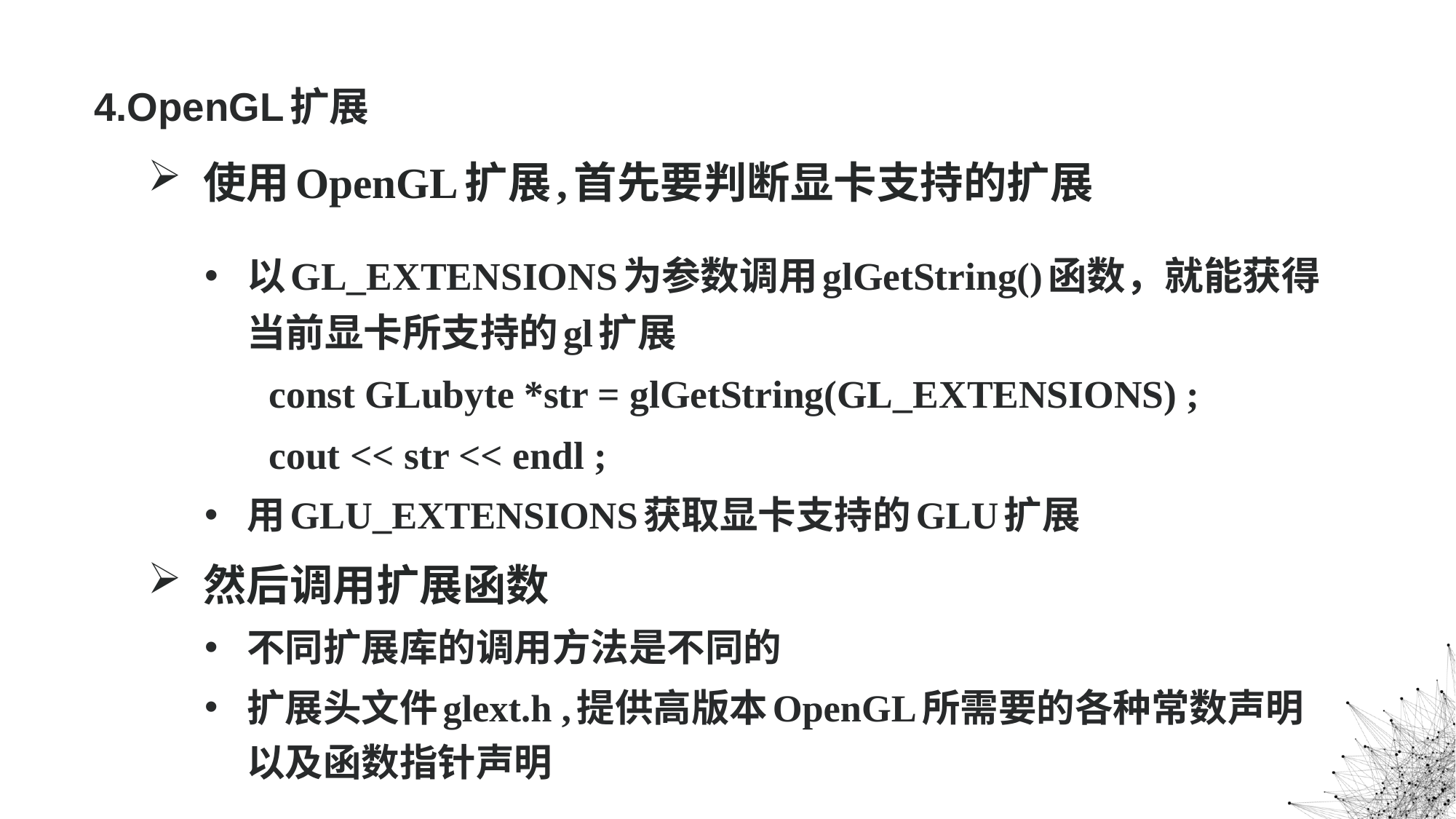

4.OpenGL扩展
使用OpenGL扩展,首先要判断显卡支持的扩展

以GL_EXTENSIONS为参数调用glGetString()函数，就能获得当前显卡所支持的gl扩展
const GLubyte *str = glGetString(GL_EXTENSIONS) ;
cout << str << endl ;
用GLU_EXTENSIONS获取显卡支持的GLU扩展
然后调用扩展函数
不同扩展库的调用方法是不同的
扩展头文件glext.h ,提供高版本OpenGL所需要的各种常数声明以及函数指针声明